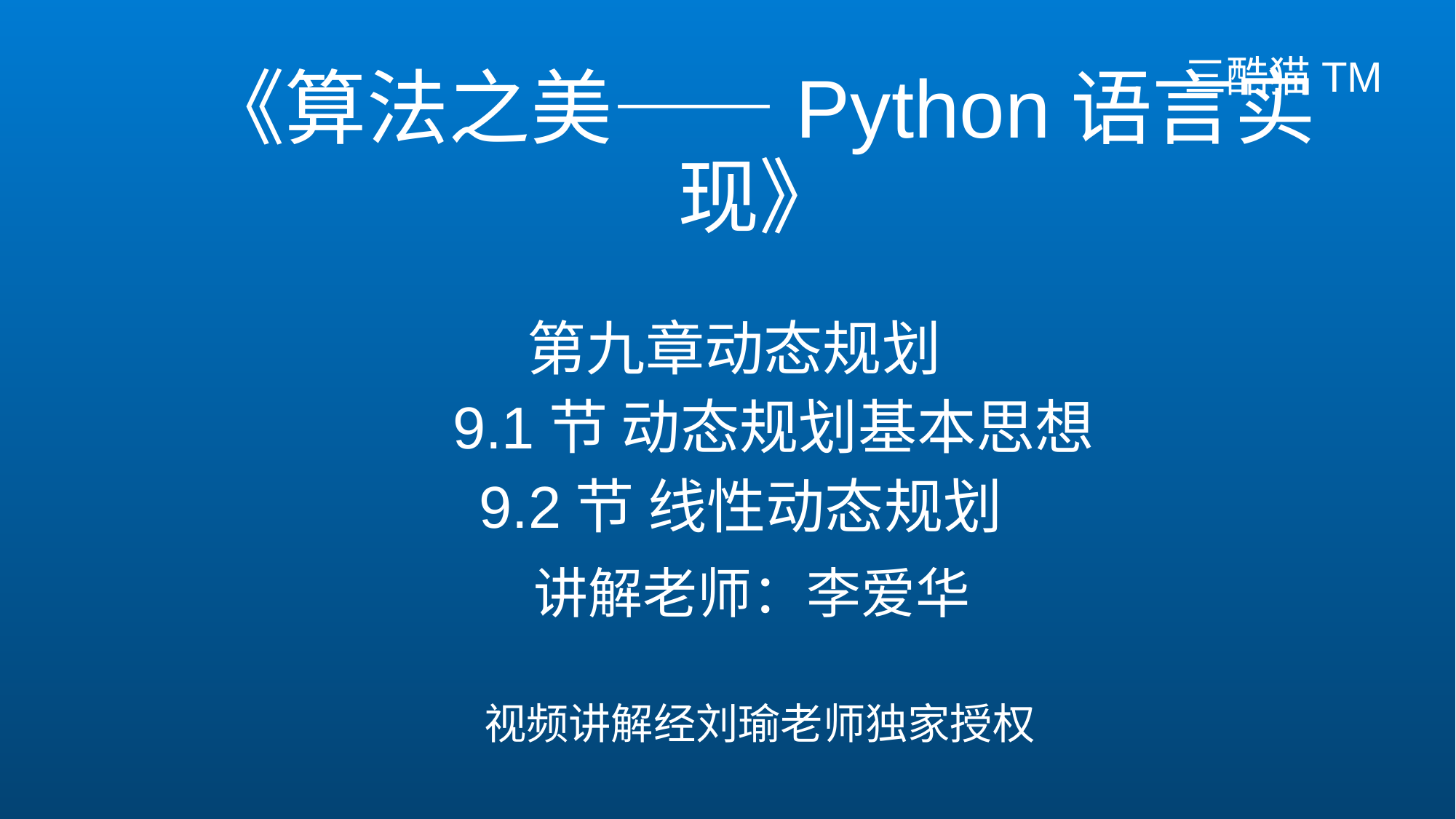

# 《算法之美——Python语言实现》
三酷猫TM
第九章动态规划
    9.1节 动态规划基本思想
9.2节 线性动态规划

 讲解老师：李爱华
视频讲解经刘瑜老师独家授权